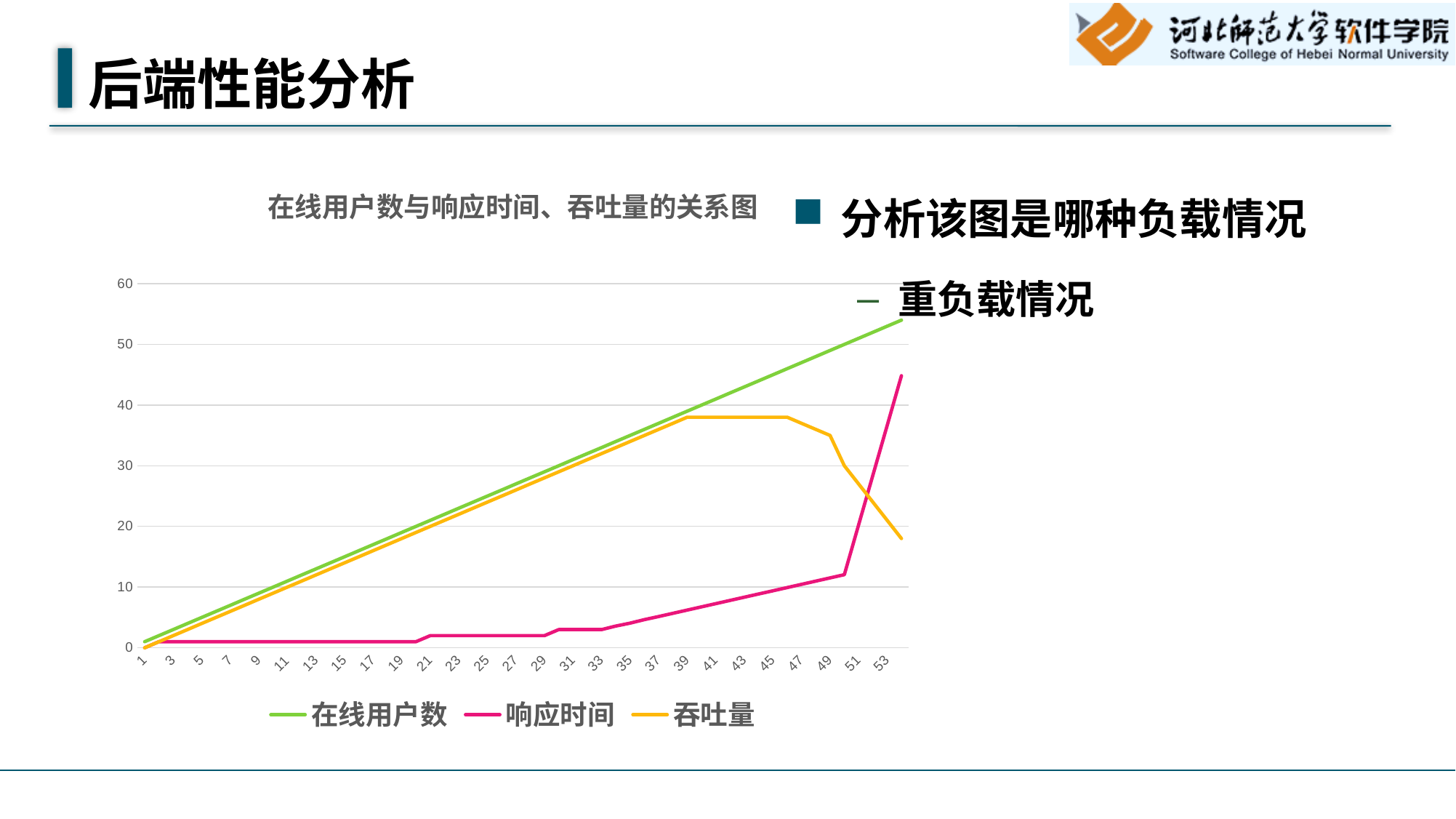

# 后端性能分析

### Chart: 在线用户数与响应时间、吞吐量的关系图

| Category | 在线用户数 | 响应时间 | 吞吐量 |
|---|---|---|---|
分析该图是哪种负载情况
重负载情况